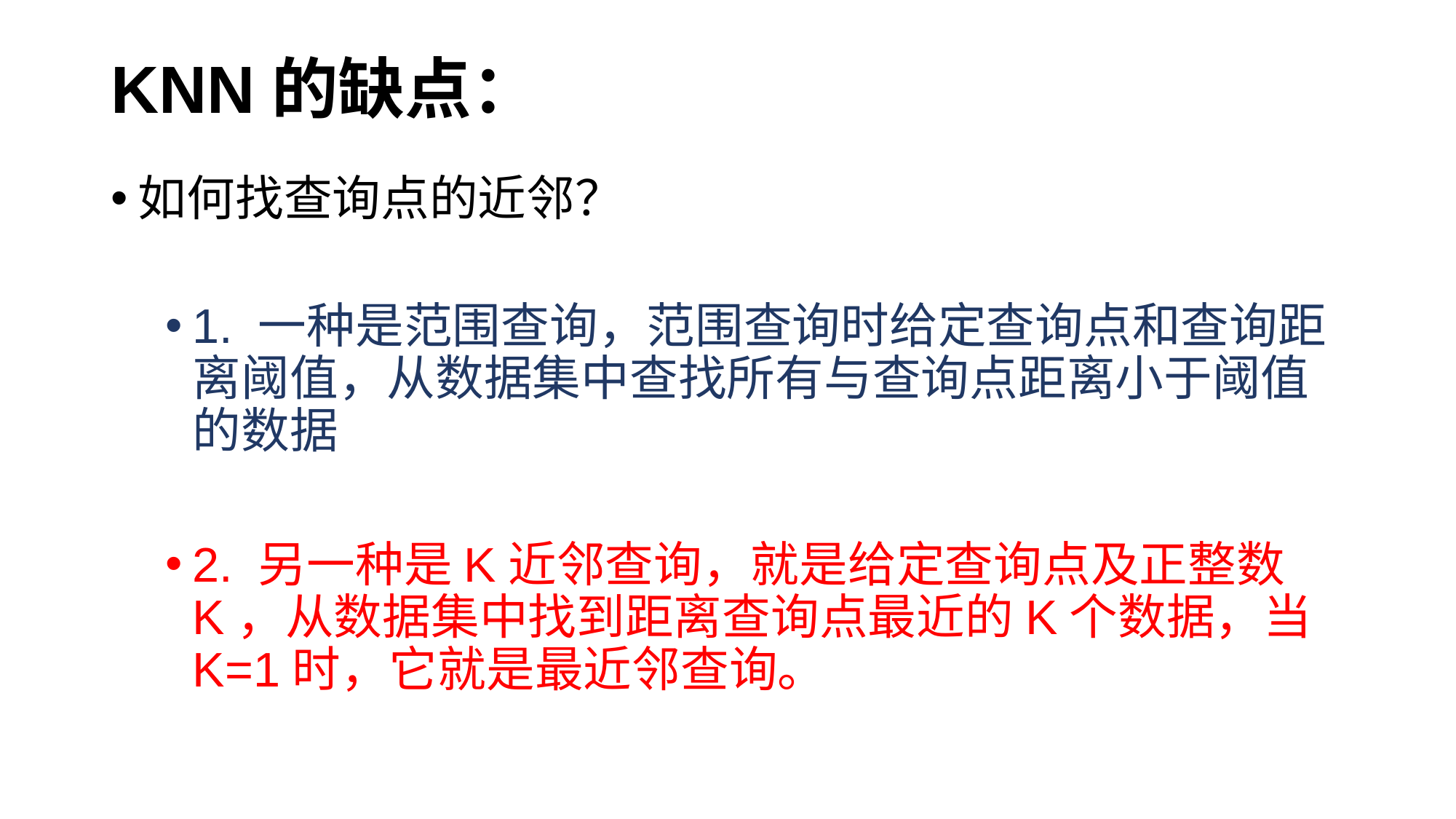

# KNN的缺点：
如何找查询点的近邻？

1. 一种是范围查询，范围查询时给定查询点和查询距离阈值，从数据集中查找所有与查询点距离小于阈值的数据

2. 另一种是K近邻查询，就是给定查询点及正整数K，从数据集中找到距离查询点最近的K个数据，当K=1时，它就是最近邻查询。